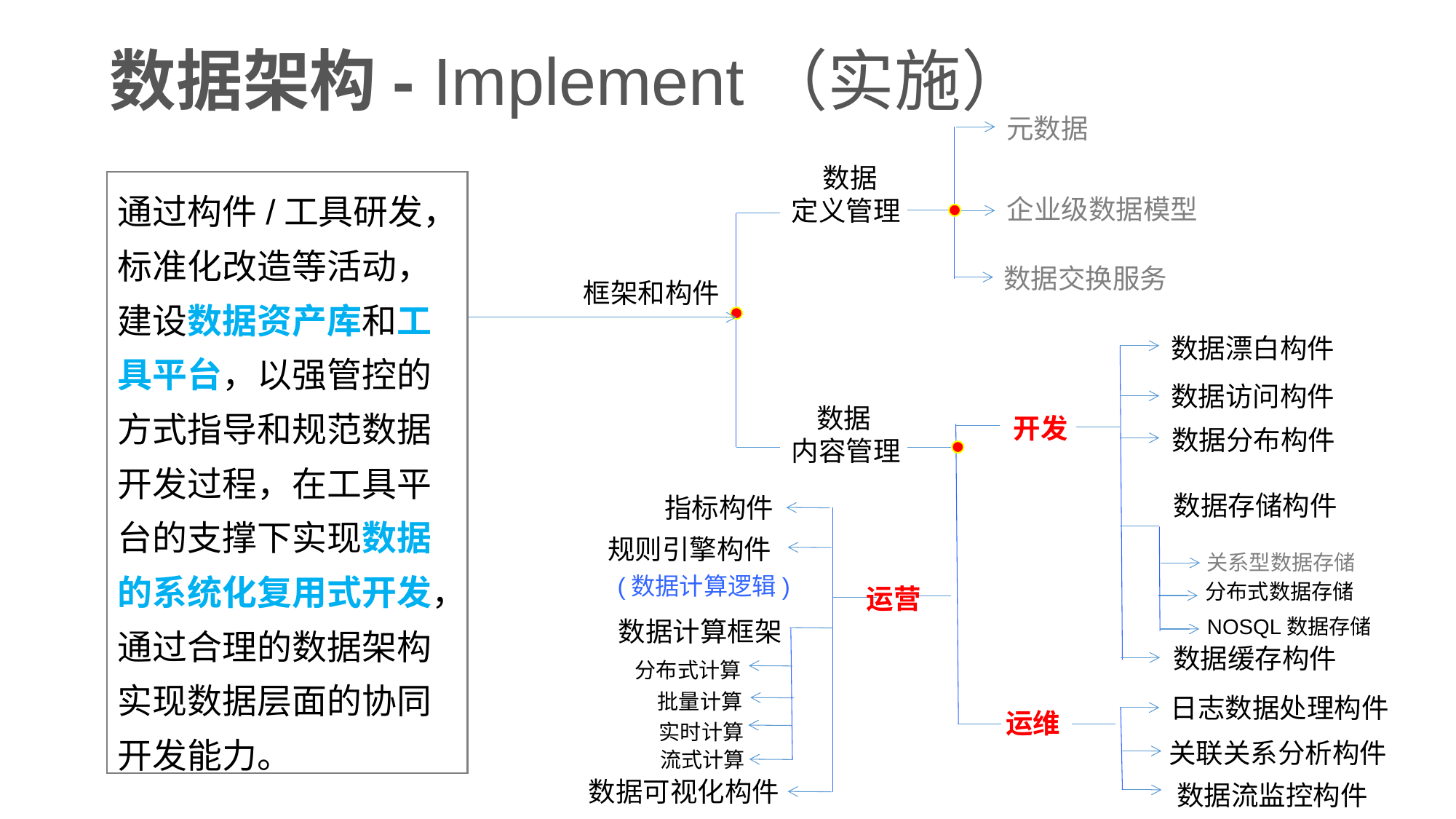

数据架构- Implement（实施）
元数据
    数据
定义管理
通过构件/工具研发，标准化改造等活动，建设数据资产库和工具平台，以强管控的方式指导和规范数据开发过程，在工具平台的支撑下实现数据的系统化复用式开发，通过合理的数据架构实现数据层面的协同开发能力。
企业级数据模型

数据交换服务
 框架和构件

数据漂白构件
数据访问构件
   数据
内容管理
开发
数据分布构件

数据存储构件
指标构件
规则引擎构件
关系型数据存储
(数据计算逻辑)
分布式数据存储
运营
NOSQL数据存储
数据计算框架
数据缓存构件
分布式计算
批量计算
日志数据处理构件
运维
实时计算
关联关系分析构件
流式计算
数据可视化构件
数据流监控构件